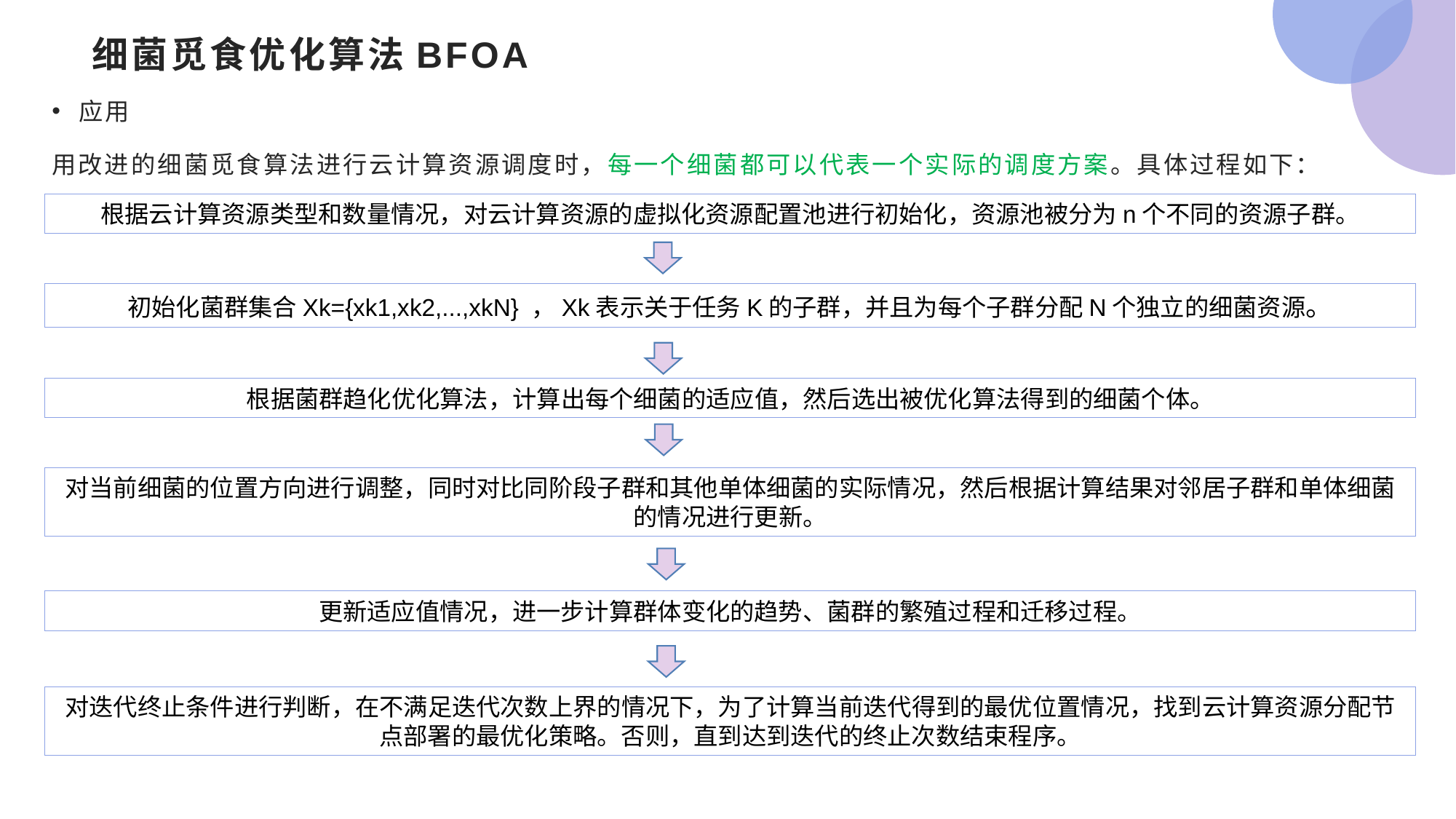

# 细菌觅食优化算法BFOA
应用
用改进的细菌觅食算法进行云计算资源调度时，每一个细菌都可以代表一个实际的调度方案。具体过程如下：

根据云计算资源类型和数量情况，对云计算资源的虚拟化资源配置池进行初始化，资源池被分为n个不同的资源子群。

初始化菌群集合Xk={xk1,xk2,...,xkN} ，Xk表示关于任务K的子群，并且为每个子群分配N个独立的细菌资源。

根据菌群趋化优化算法，计算出每个细菌的适应值，然后选出被优化算法得到的细菌个体。

对当前细菌的位置方向进行调整，同时对比同阶段子群和其他单体细菌的实际情况，然后根据计算结果对邻居子群和单体细菌的情况进行更新。

更新适应值情况，进一步计算群体变化的趋势、菌群的繁殖过程和迁移过程。

对迭代终止条件进行判断，在不满足迭代次数上界的情况下，为了计算当前迭代得到的最优位置情况，找到云计算资源分配节点部署的最优化策略。否则，直到达到迭代的终止次数结束程序。